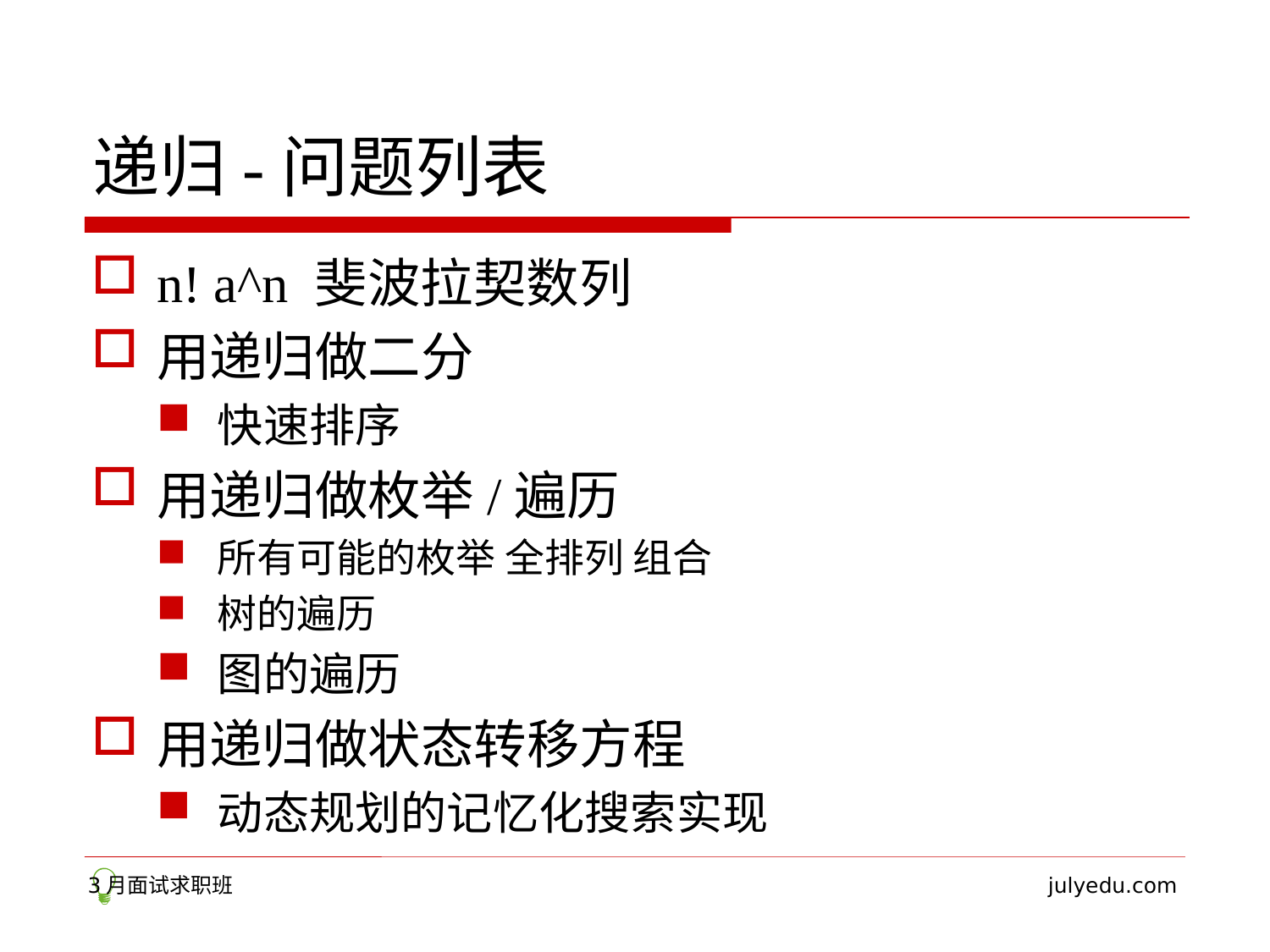

# 递归-问题列表
n! a^n 斐波拉契数列
用递归做二分
快速排序
用递归做枚举/遍历
所有可能的枚举 全排列 组合
树的遍历
图的遍历
用递归做状态转移方程
动态规划的记忆化搜索实现

3月面试求职班
julyedu.com